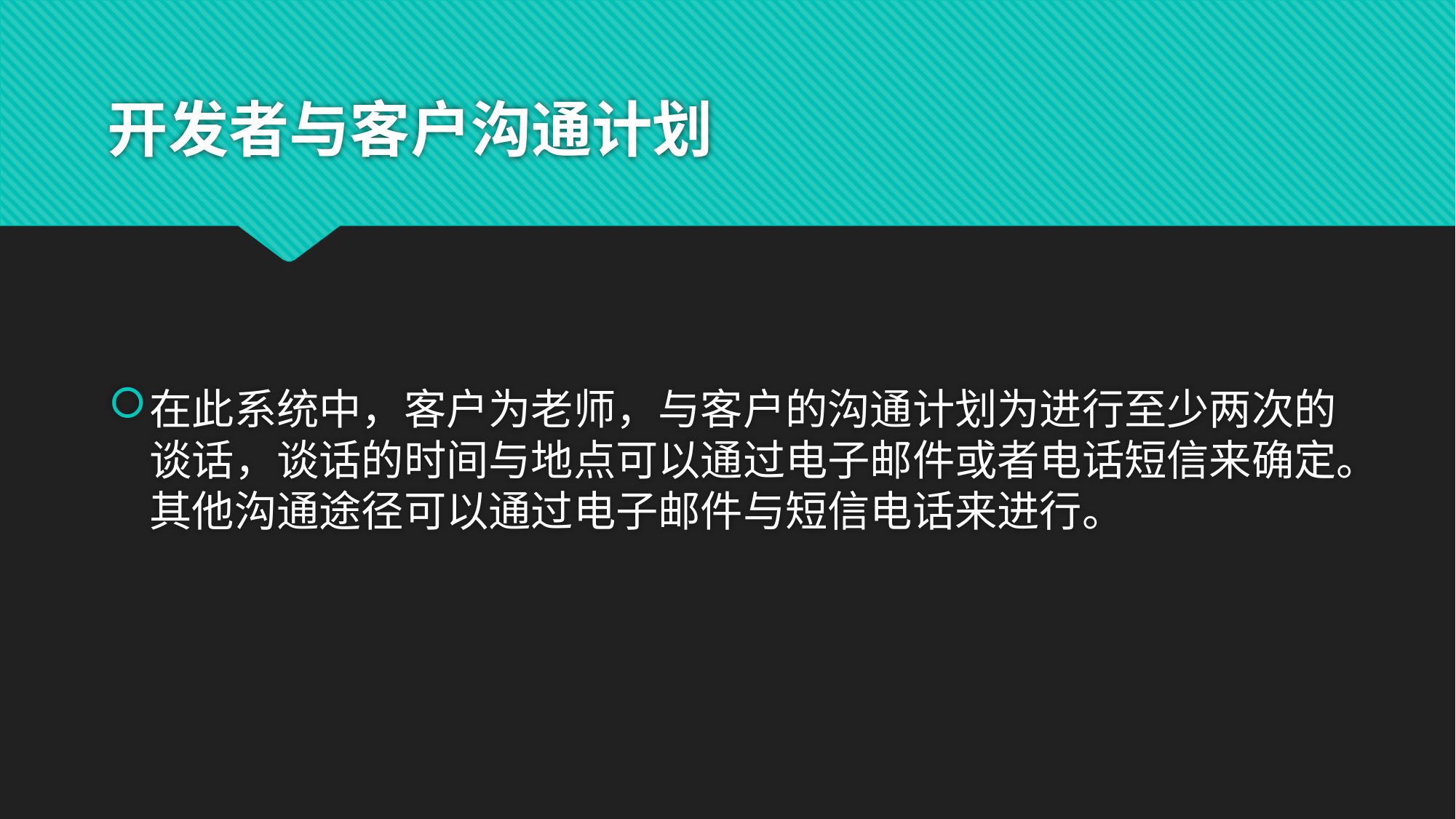

# 开发者与客户沟通计划
在此系统中，客户为老师，与客户的沟通计划为进行至少两次的谈话，谈话的时间与地点可以通过电子邮件或者电话短信来确定。其他沟通途径可以通过电子邮件与短信电话来进行。